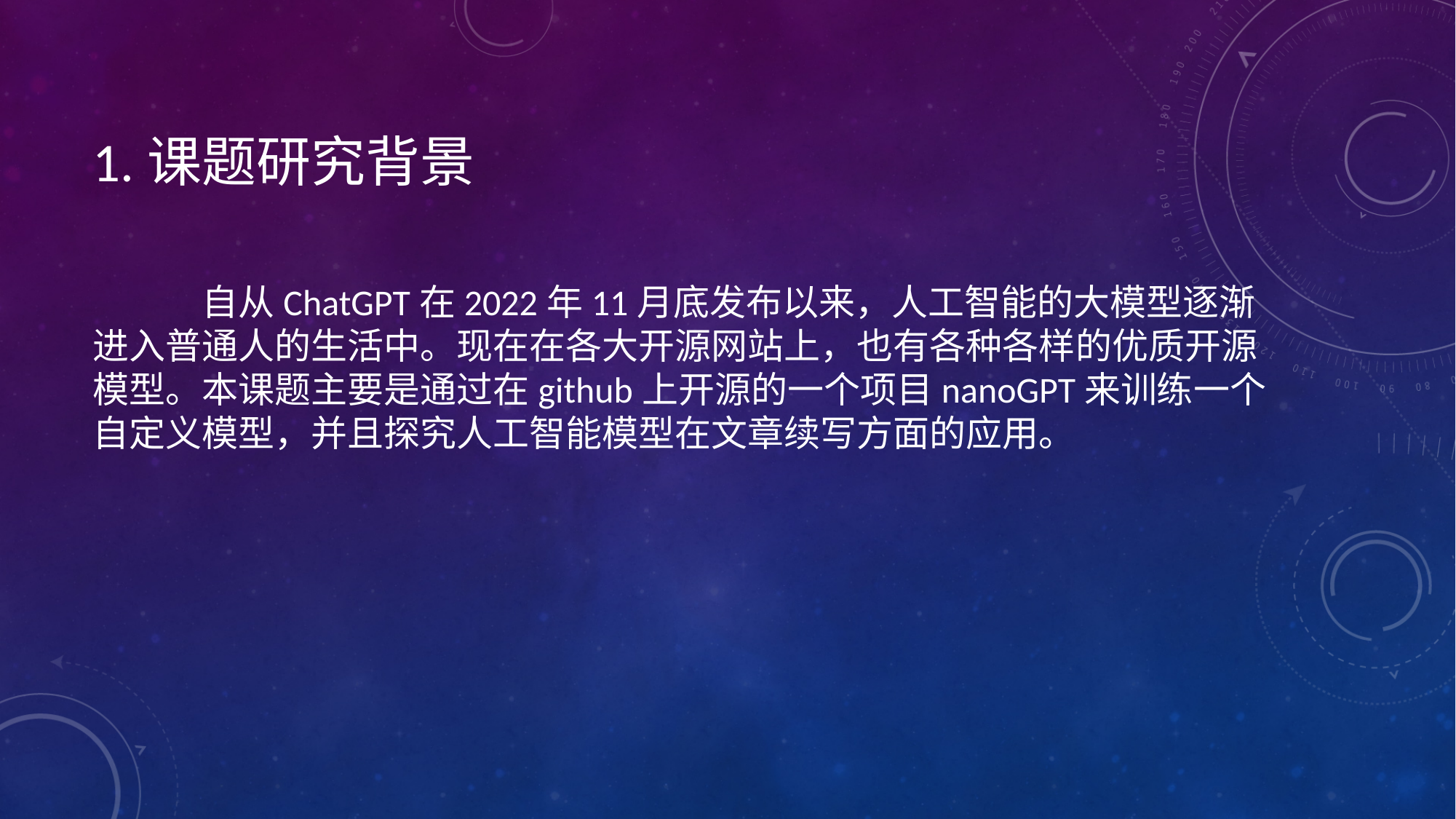

# 1.课题研究背景
	自从ChatGPT在2022年11月底发布以来，人工智能的大模型逐渐进入普通人的生活中。现在在各大开源网站上，也有各种各样的优质开源模型。本课题主要是通过在github上开源的一个项目nanoGPT来训练一个自定义模型，并且探究人工智能模型在文章续写方面的应用。